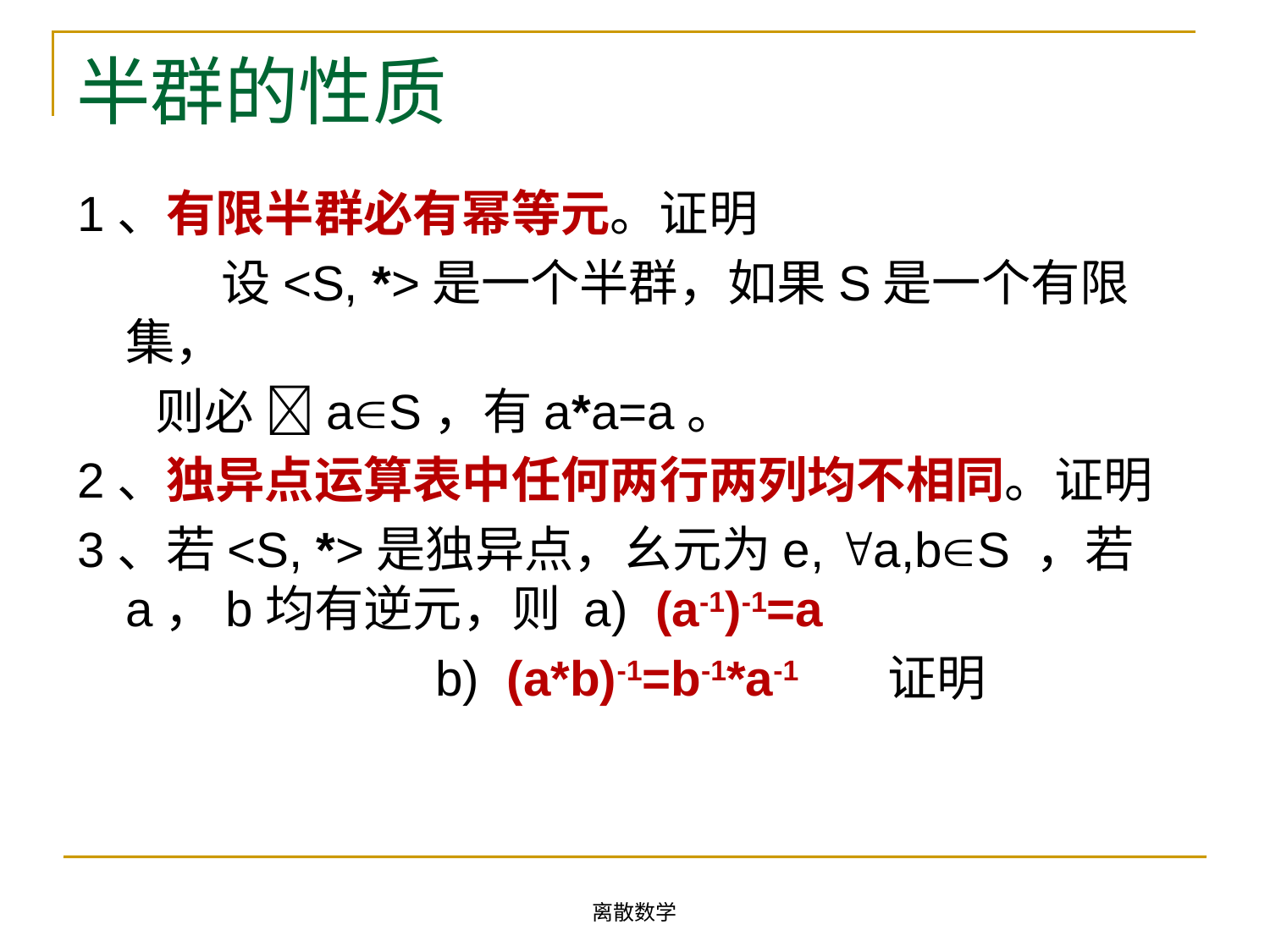

# 半群的性质
1、有限半群必有幂等元。证明
            设<S, *>是一个半群，如果S是一个有限集，
      则必 ∃a∈S，有a*a=a。
2、独异点运算表中任何两行两列均不相同。证明
3、若<S, *>是独异点，幺元为e, ∀a,b∈S ，若a，b均有逆元，则 a)  (a-1)-1=a
                          b)  (a*b)-1=b-1*a-1	证明

52
离散数学